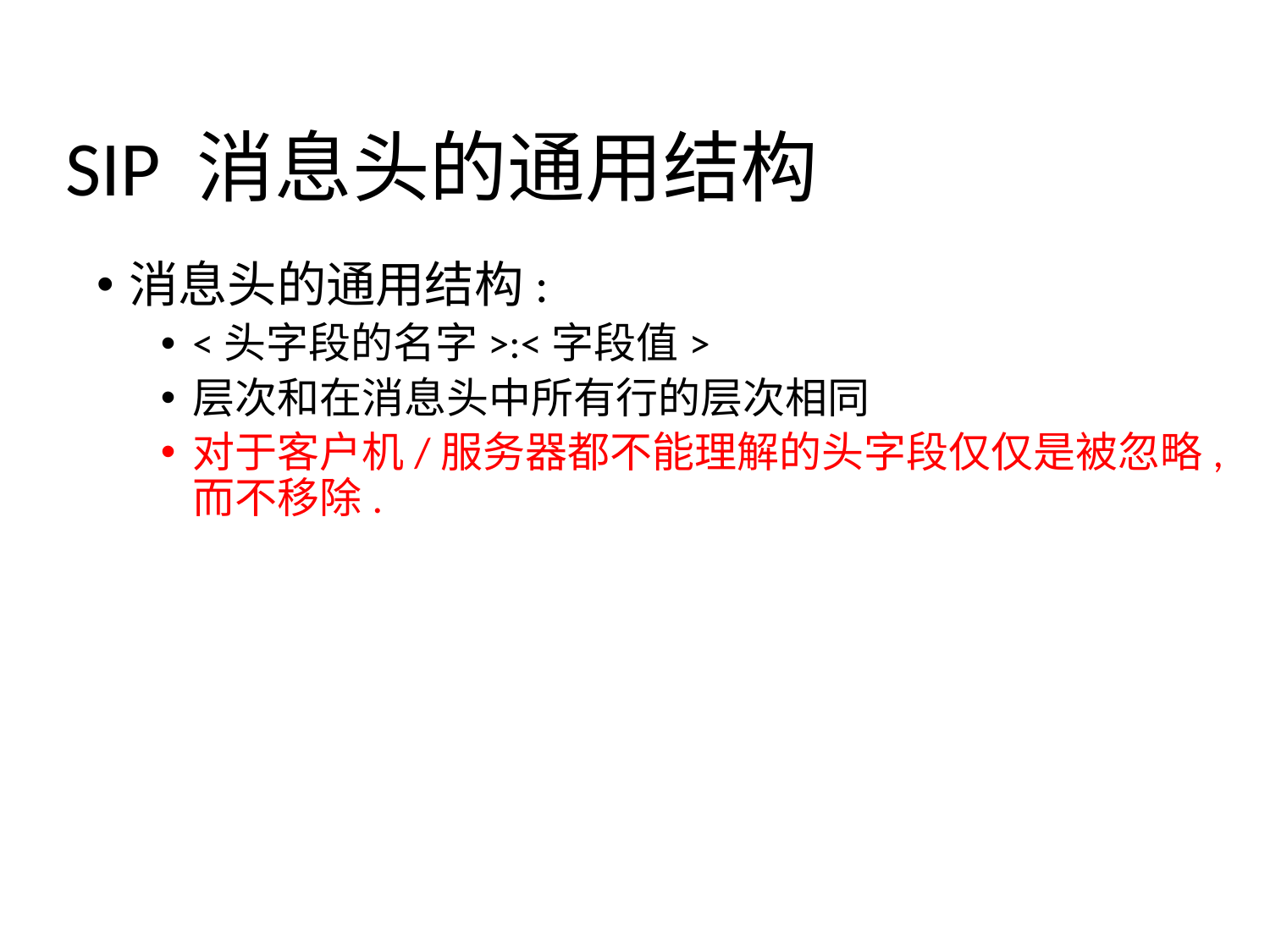

# SIP 消息头的通用结构
消息头的通用结构:
<头字段的名字>:<字段值>
层次和在消息头中所有行的层次相同
对于客户机/服务器都不能理解的头字段仅仅是被忽略,而不移除.